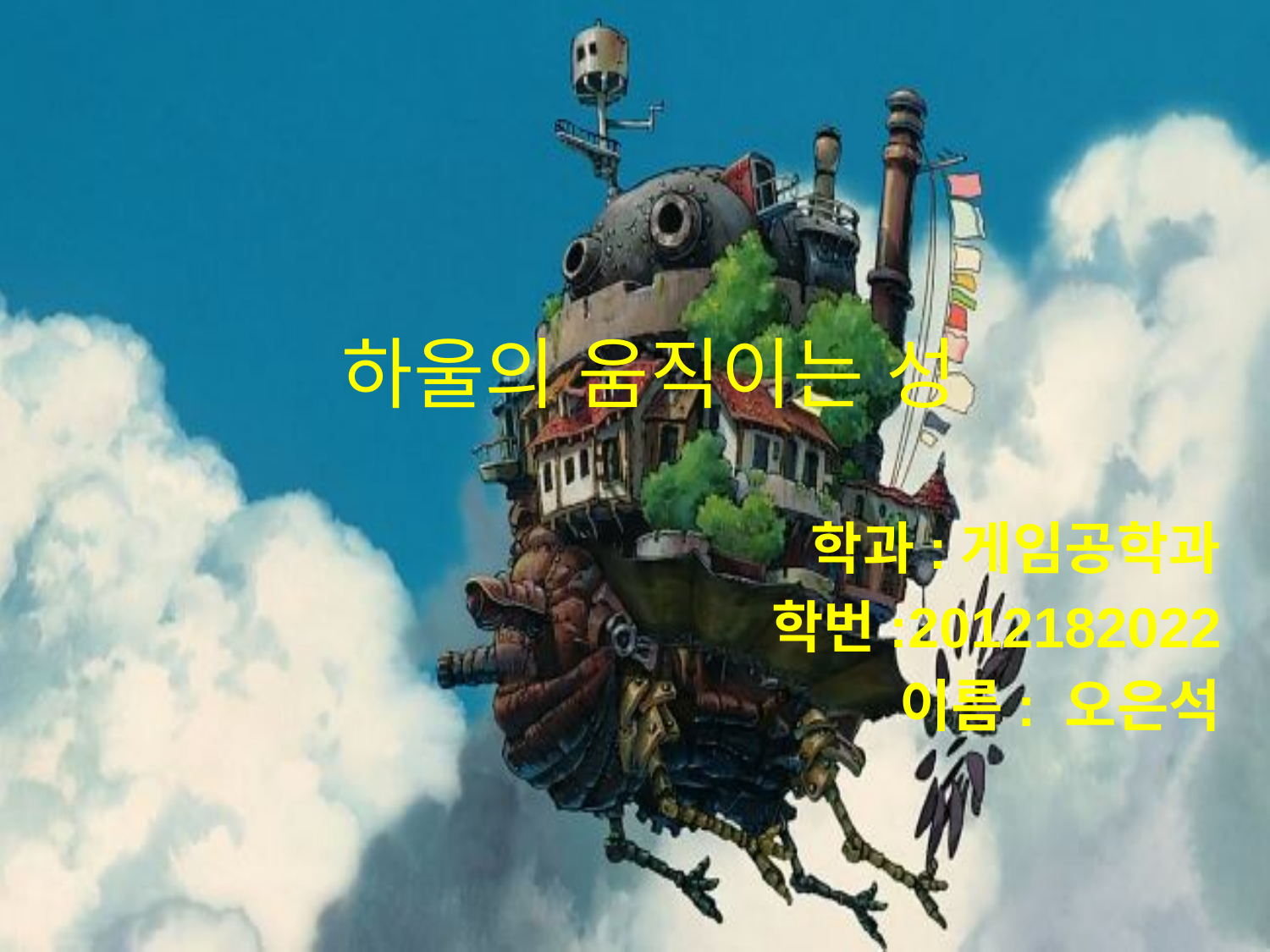

# 하울의 움직이는 성
학과:게임공학과
학번:2012182022
이름: 오은석